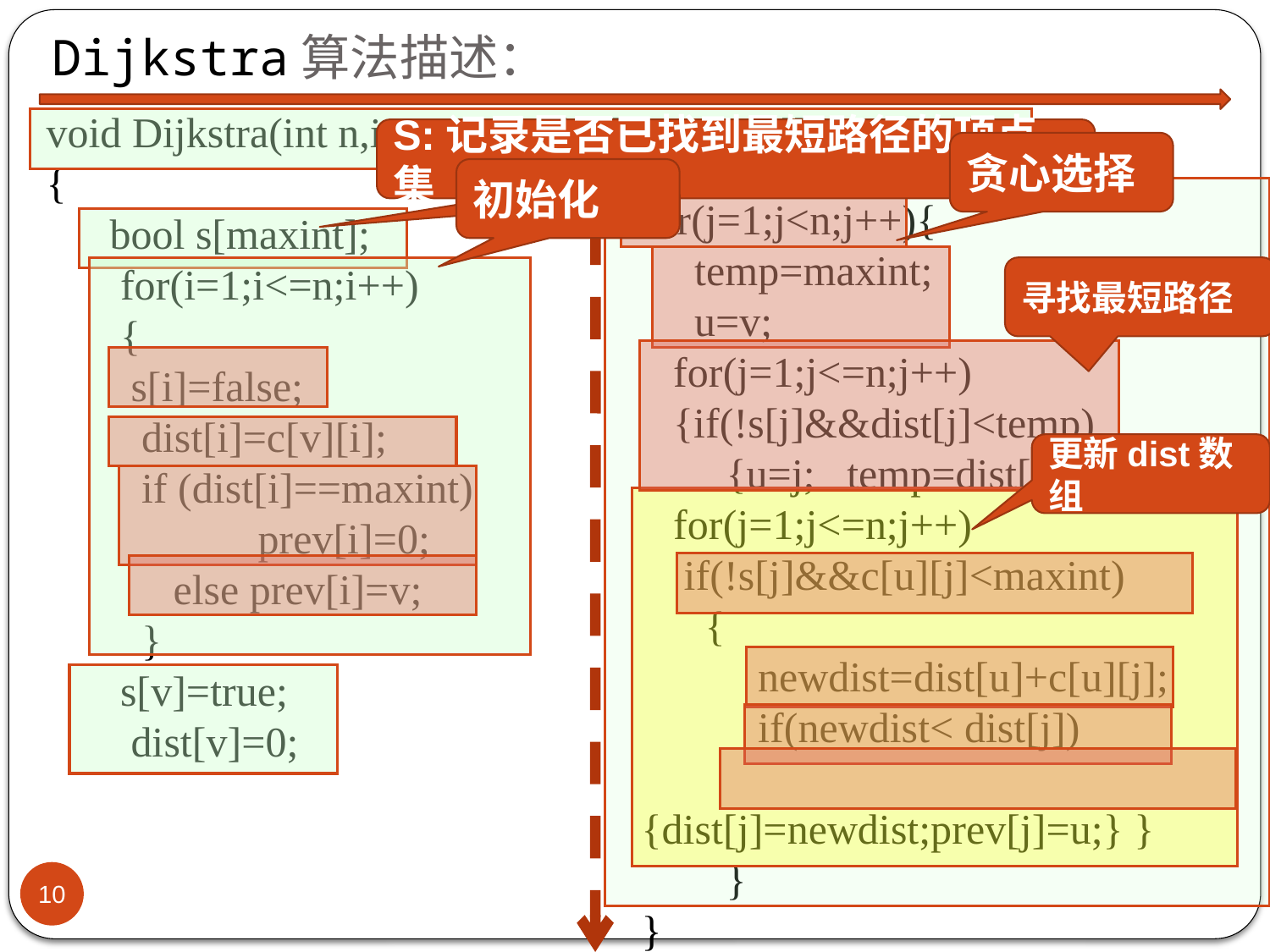

Dijkstra算法描述：

void Dijkstra(int n,int v, type dist[],int prev[],type**c)
{
      bool s[maxint];
       for(i=1;i<=n;i++)
       {
        s[i]=false;
         dist[i]=c[v][i];
         if (dist[i]==maxint)
                    prev[i]=0;
            else prev[i]=v;
         }
       s[v]=true;
        dist[v]=0;

S:记录是否已找到最短路径的顶点集
贪心选择
初始化

for(j=1;j<n;j++){
     temp=maxint;
     u=v;
   for(j=1;j<=n;j++)
   {if(!s[j]&&dist[j]<temp)
        {u=j;   temp=dist[j];  }
   for(j=1;j<=n;j++)
    if(!s[j]&&c[u][j]<maxint)
      {
           newdist=dist[u]+c[u][j];
           if(newdist< dist[j])
           {dist[j]=newdist;prev[j]=u;} }
        }
}

寻找最短路径

更新dist数组

10